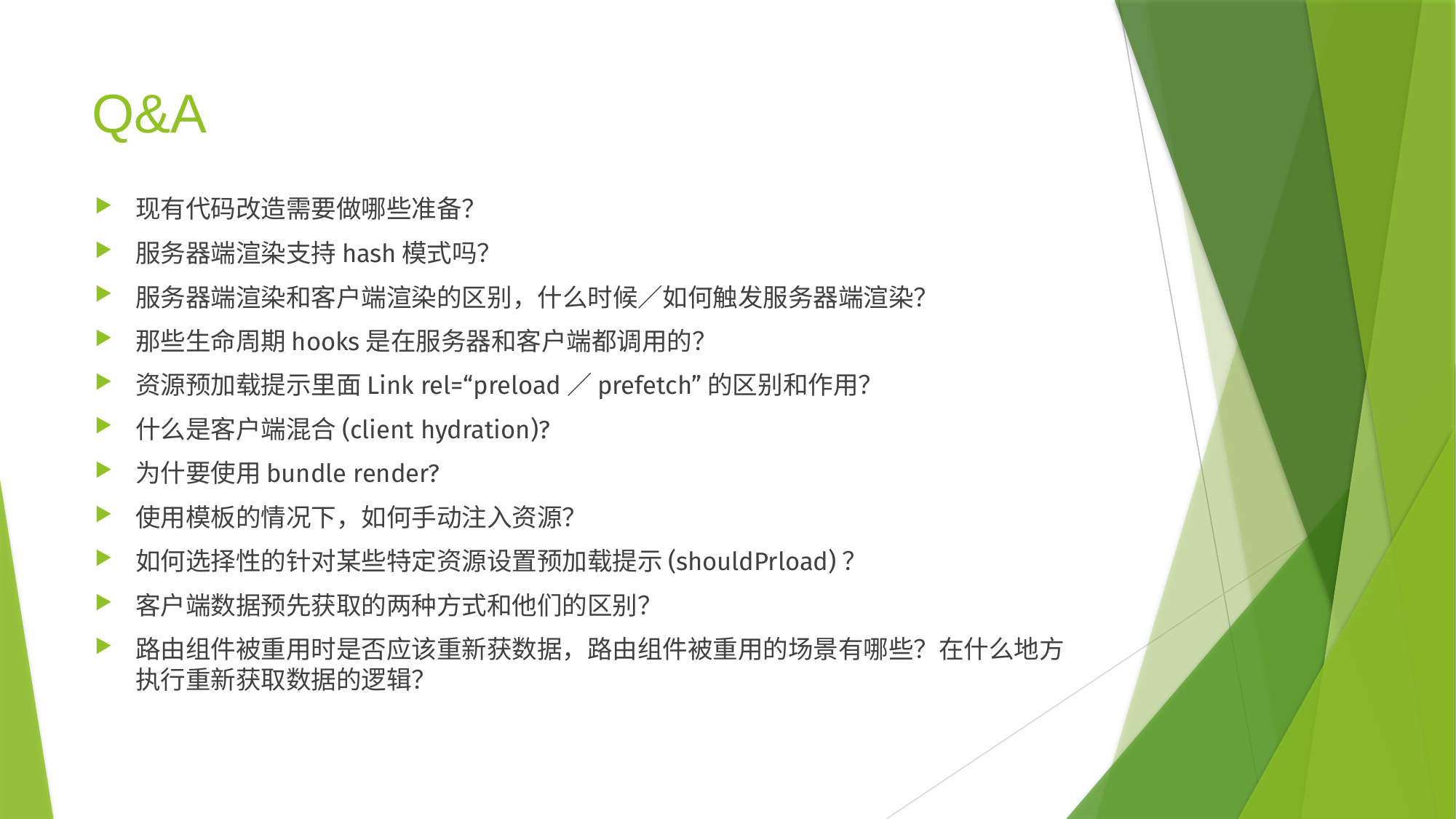

# Q&A
现有代码改造需要做哪些准备？
服务器端渲染支持hash模式吗？
服务器端渲染和客户端渲染的区别，什么时候／如何触发服务器端渲染？
那些生命周期hooks是在服务器和客户端都调用的？
资源预加载提示里面Link rel=“preload／prefetch”的区别和作用？
什么是客户端混合(client hydration)?
为什要使用bundle render?
使用模板的情况下，如何手动注入资源？
如何选择性的针对某些特定资源设置预加载提示(shouldPrload)？
客户端数据预先获取的两种方式和他们的区别？
路由组件被重用时是否应该重新获数据，路由组件被重用的场景有哪些？在什么地方
执行重新获取数据的逻辑？